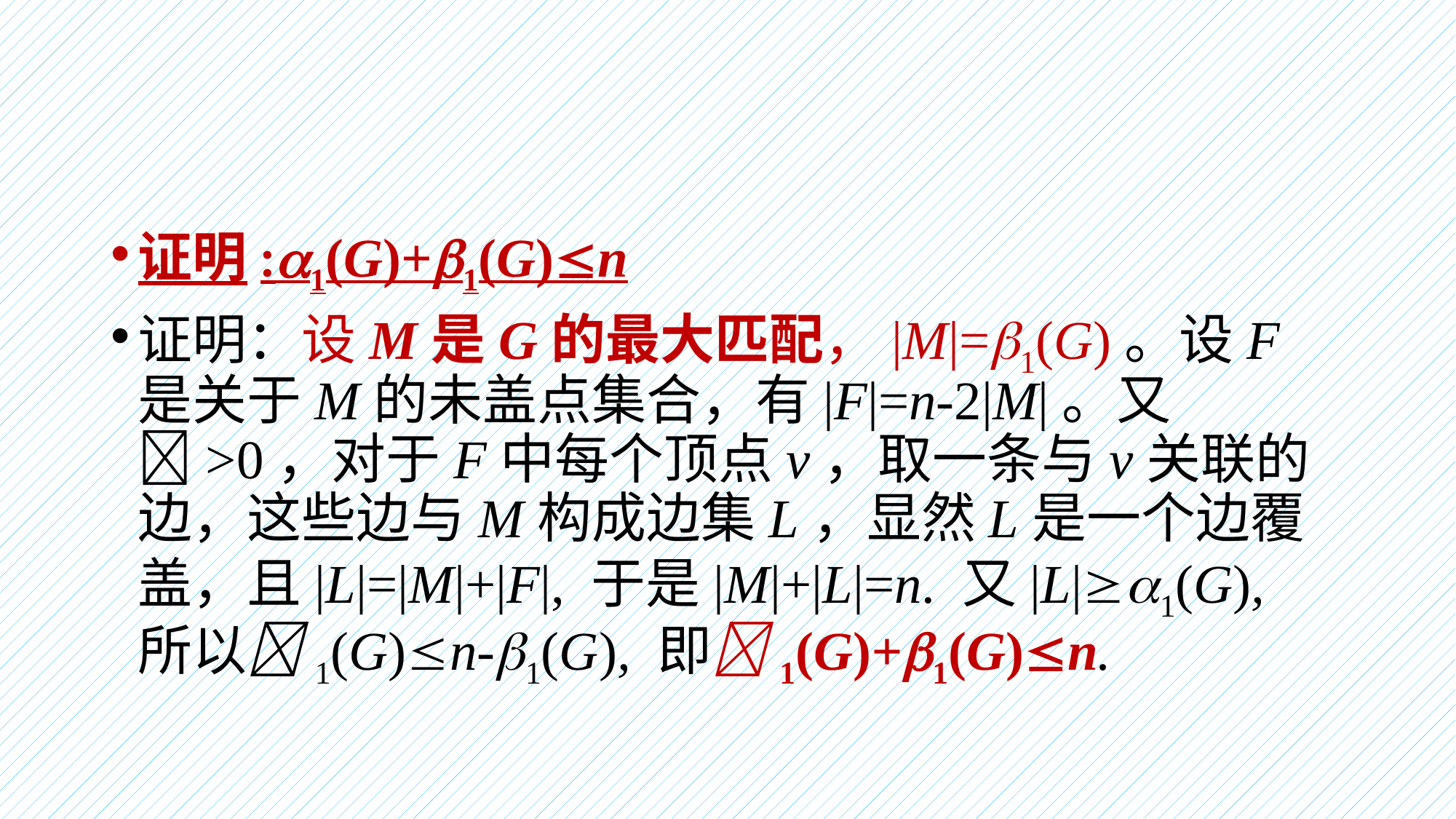

#
证明:α1(G)+β1(G)≤n
证明：设M是G的最大匹配，|M|=β1(G)。设F是关于M的未盖点集合，有|F|=n-2|M|。又δ>0，对于F中每个顶点v，取一条与v关联的边，这些边与M构成边集L，显然L是一个边覆盖，且|L|=|M|+|F|, 于是|M|+|L|=n. 又|L|≥α1(G), 所以α1(G)≤n-β1(G), 即α1(G)+β1(G)≤n.